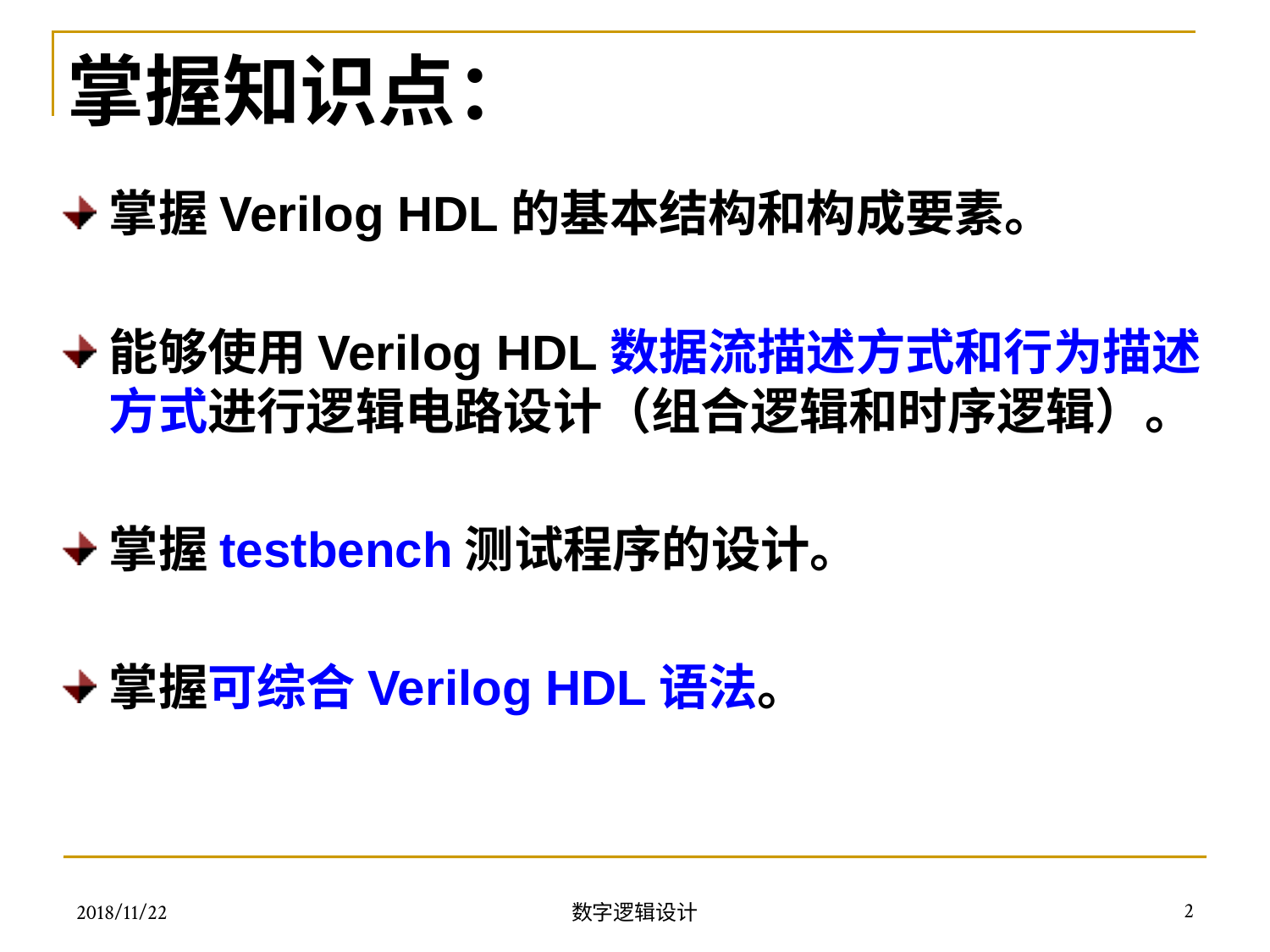

掌握知识点：
掌握Verilog HDL的基本结构和构成要素。

能够使用Verilog HDL数据流描述方式和行为描述方式进行逻辑电路设计（组合逻辑和时序逻辑）。

掌握testbench测试程序的设计。

掌握可综合Verilog HDL语法。
2018/11/22
2
数字逻辑设计